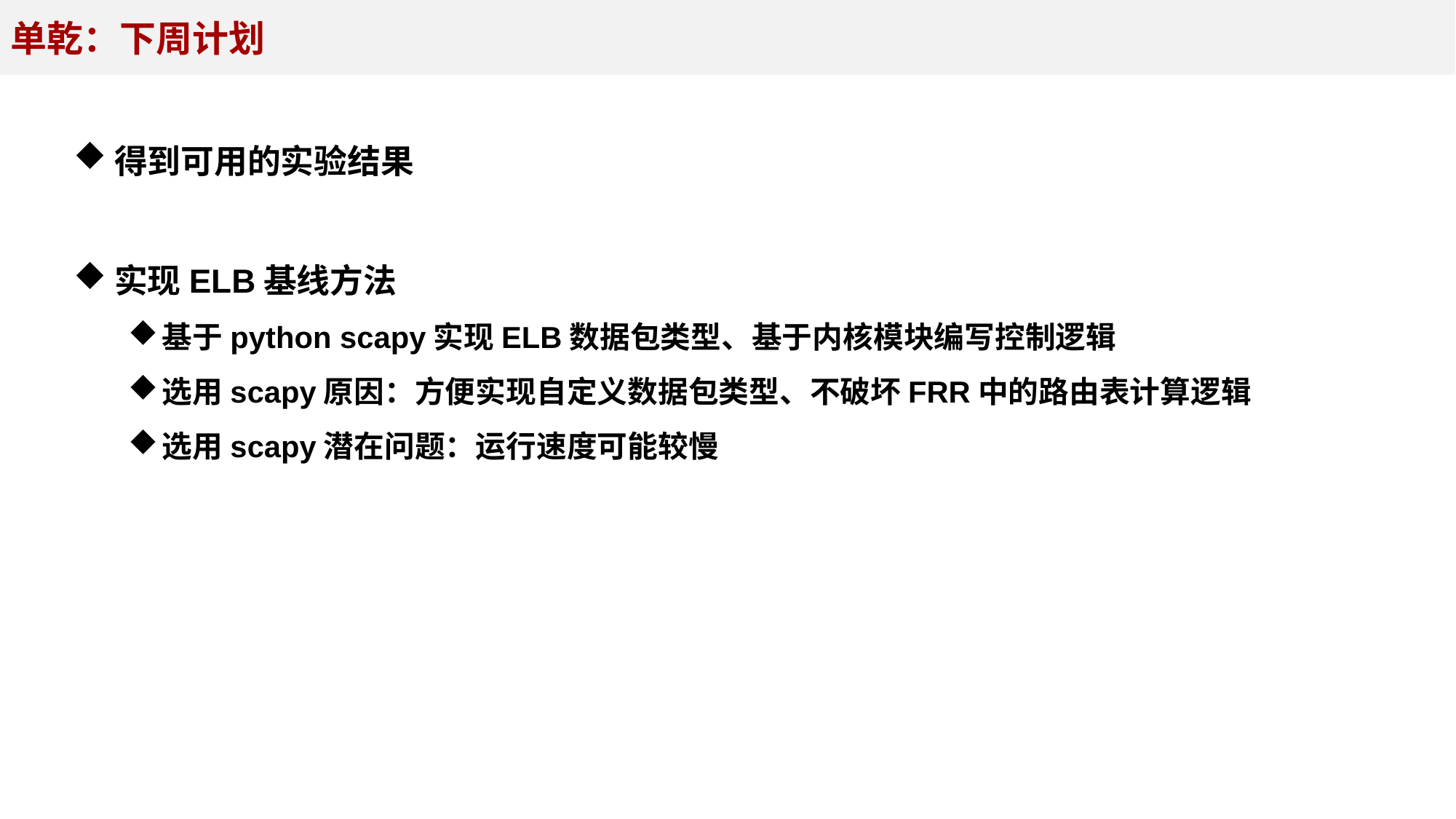

单乾：下周计划

得到可用的实验结果

实现ELB基线方法
基于python scapy实现ELB数据包类型、基于内核模块编写控制逻辑
选用scapy原因：方便实现自定义数据包类型、不破坏FRR中的路由表计算逻辑
选用scapy潜在问题：运行速度可能较慢